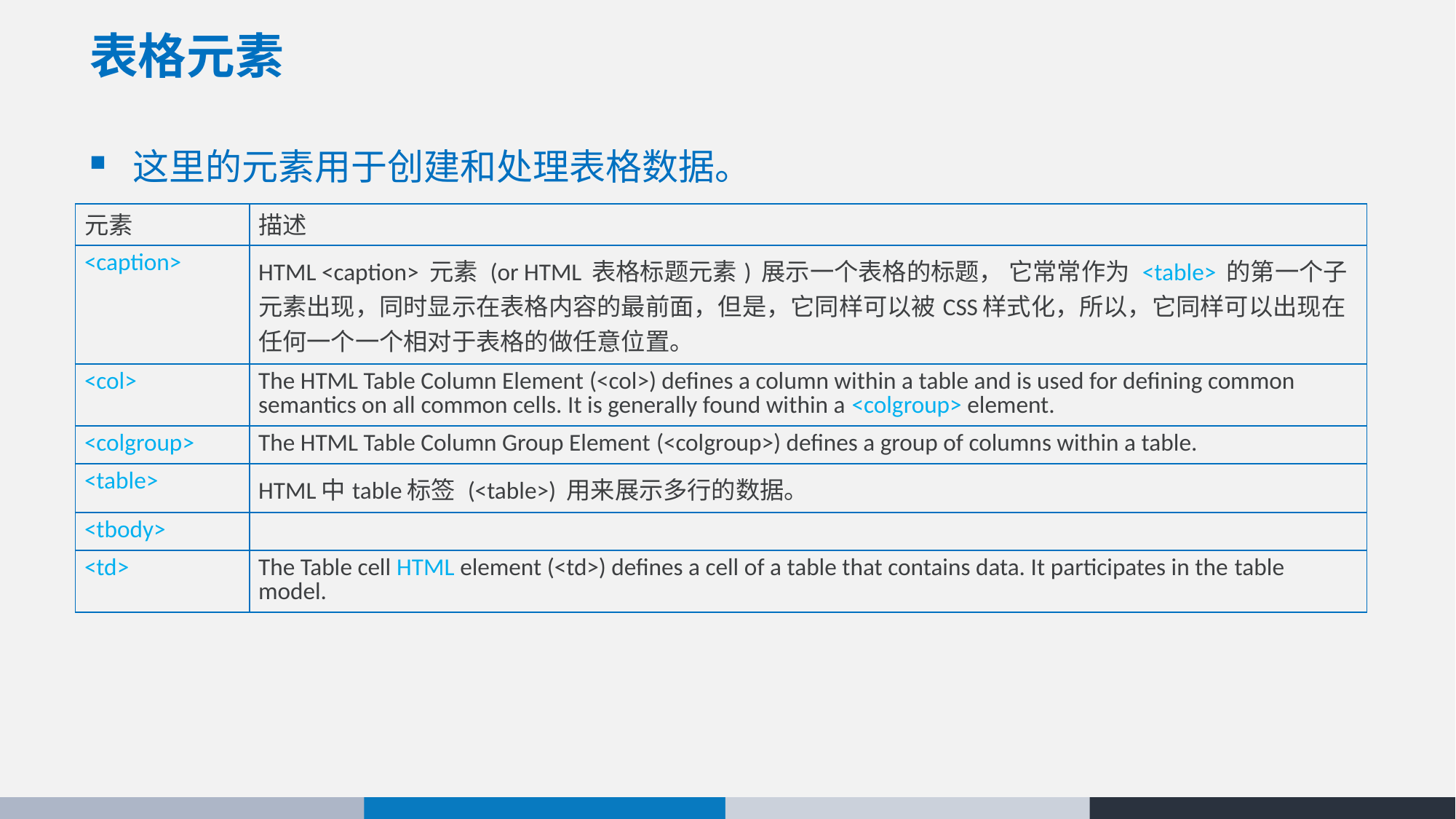

# 表格元素
这里的元素用于创建和处理表格数据。

| 元素 | 描述 |
| --- | --- |
| <caption> | HTML <caption> 元素 (or HTML 表格标题元素) 展示一个表格的标题， 它常常作为 <table> 的第一个子元素出现，同时显示在表格内容的最前面，但是，它同样可以被CSS样式化，所以，它同样可以出现在任何一个一个相对于表格的做任意位置。 |
| <col> | The HTML Table Column Element (<col>) defines a column within a table and is used for defining common semantics on all common cells. It is generally found within a <colgroup> element. |
| <colgroup> | The HTML Table Column Group Element (<colgroup>) defines a group of columns within a table. |
| <table> | HTML中table标签 (<table>) 用来展示多行的数据。 |
| <tbody> |  |
| <td> | The Table cell HTML element (<td>) defines a cell of a table that contains data. It participates in the table model. |